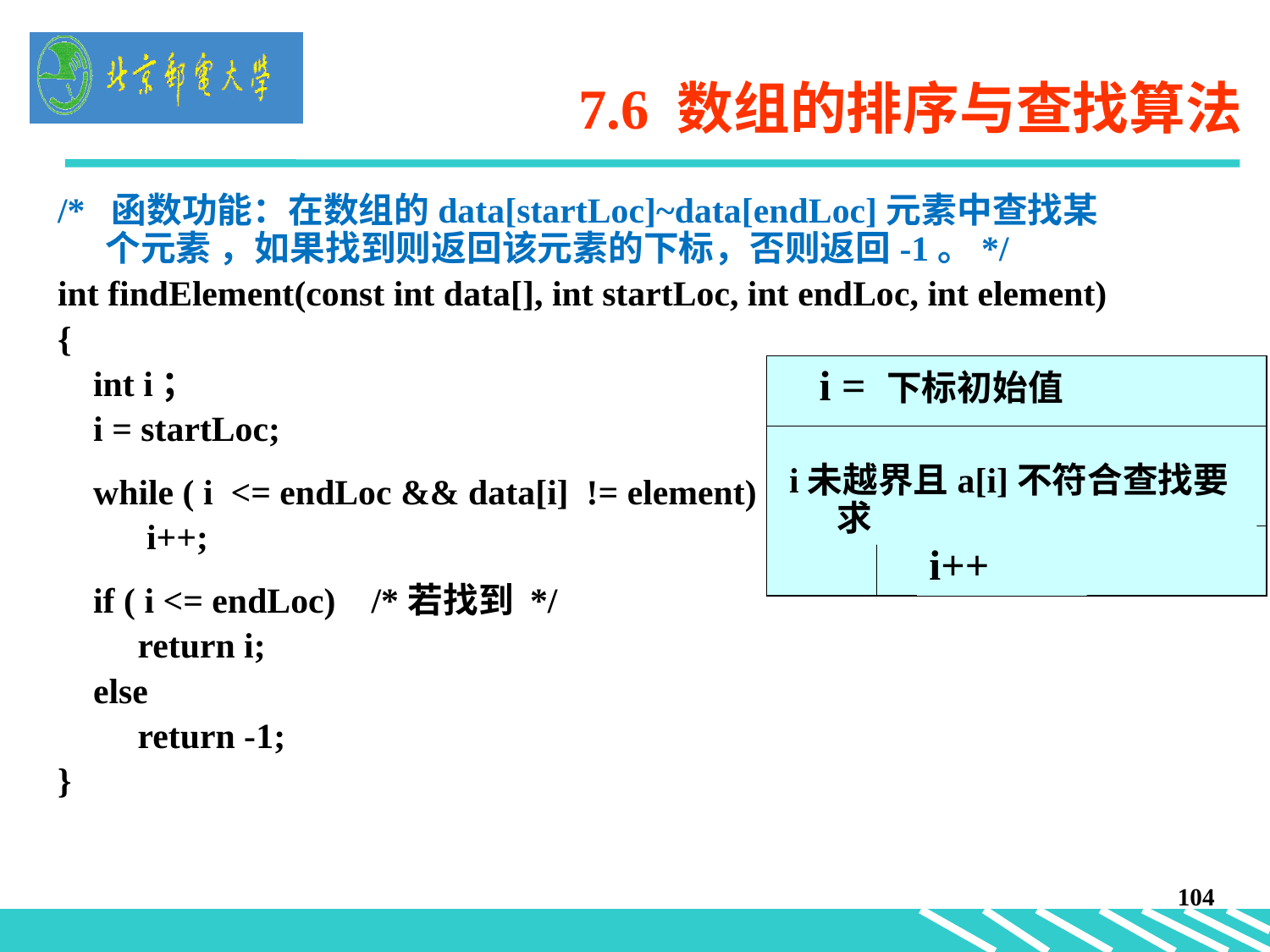

# 7.6 数组的排序与查找算法
/*  函数功能：在数组的data[startLoc]~data[endLoc]元素中查找某个元素 ，如果找到则返回该元素的下标，否则返回-1。*/
int findElement(const int data[], int startLoc, int endLoc, int element)
{
    int i；
    i = startLoc;

    while ( i  <= endLoc && data[i]  != element)
          i++;

    if ( i <= endLoc)    /*若找到 */
         return i;
    else
         return -1;
}

i = 下标初始值

i未越界且a[i]不符合查找要求

i++
104